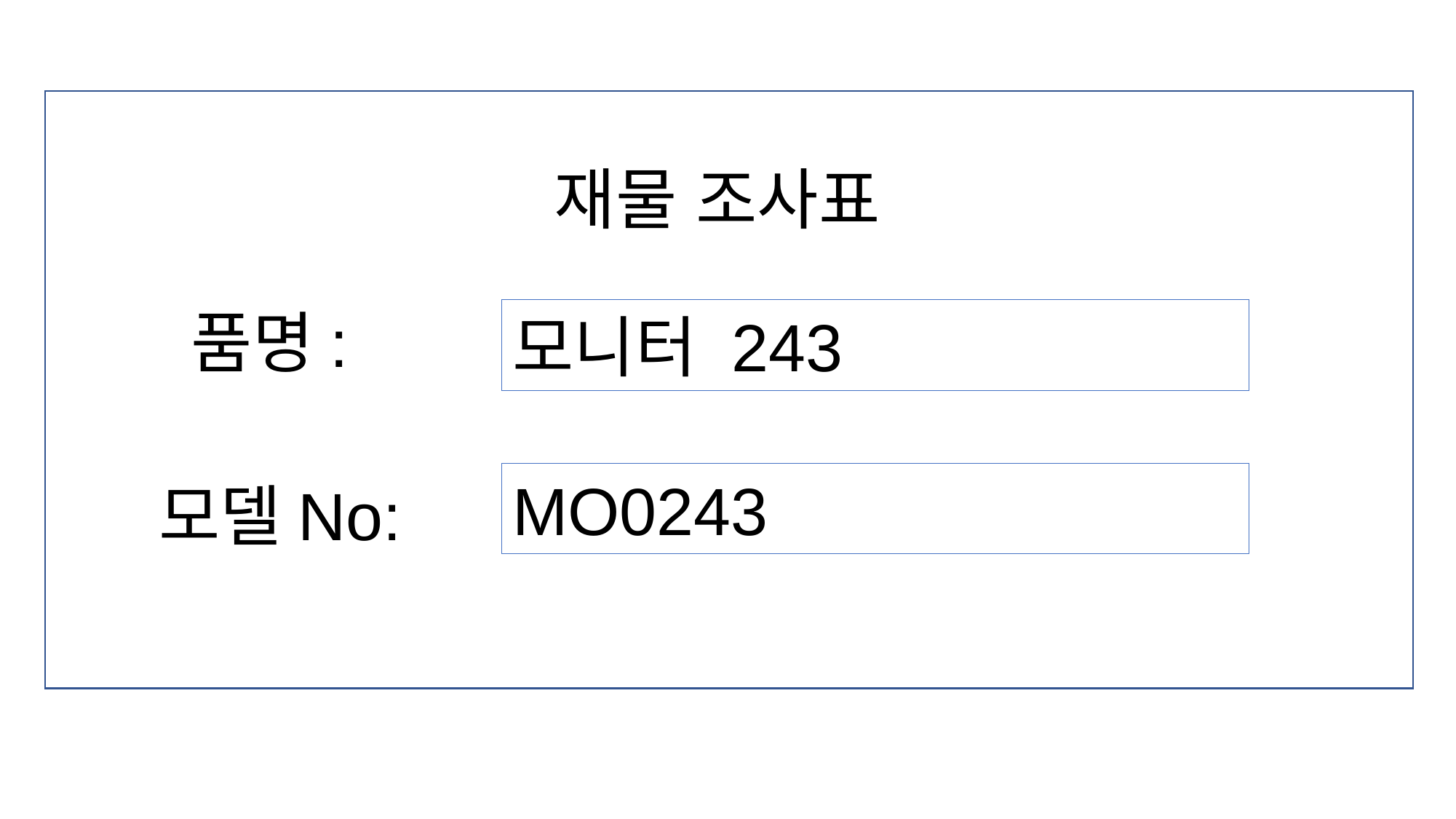

재물 조사표
품명:
모니터 243
MO0243
모델No: